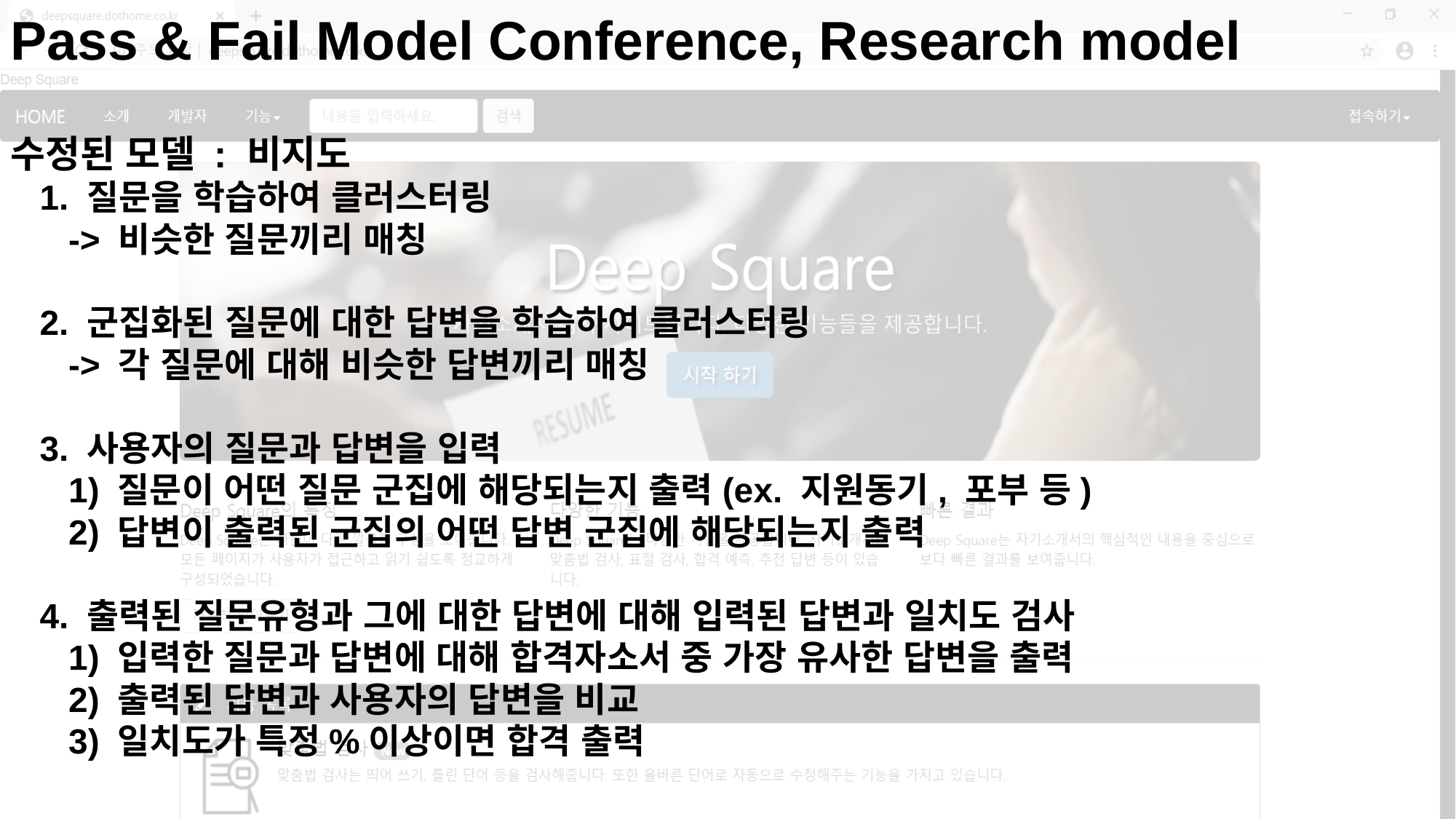

Pass & Fail Model Conference, Research model
수정된 모델 : 비지도
   1. 질문을 학습하여 클러스터링
      -> 비슷한 질문끼리 매칭

   2. 군집화된 질문에 대한 답변을 학습하여 클러스터링
      -> 각 질문에 대해 비슷한 답변끼리 매칭

   3. 사용자의 질문과 답변을 입력
      1) 질문이 어떤 질문 군집에 해당되는지 출력(ex. 지원동기, 포부 등)
      2) 답변이 출력된 군집의 어떤 답변 군집에 해당되는지 출력

   4. 출력된 질문유형과 그에 대한 답변에 대해 입력된 답변과 일치도 검사
      1) 입력한 질문과 답변에 대해 합격자소서 중 가장 유사한 답변을 출력
      2) 출력된 답변과 사용자의 답변을 비교
      3) 일치도가 특정%이상이면 합격 출력